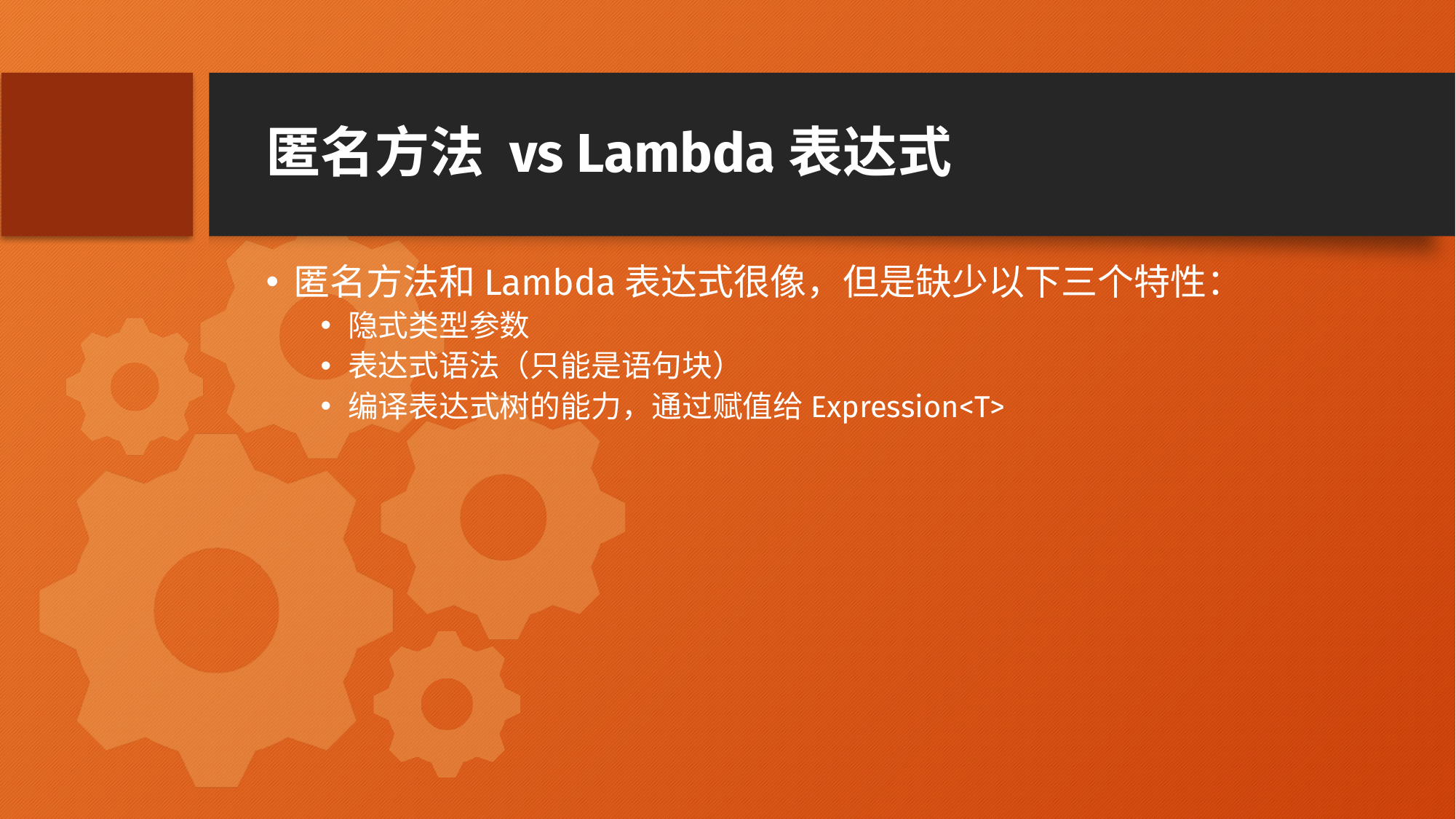

# 匿名方法 vs Lambda表达式
匿名方法和Lambda表达式很像，但是缺少以下三个特性：
隐式类型参数
表达式语法（只能是语句块）
编译表达式树的能力，通过赋值给Expression<T>